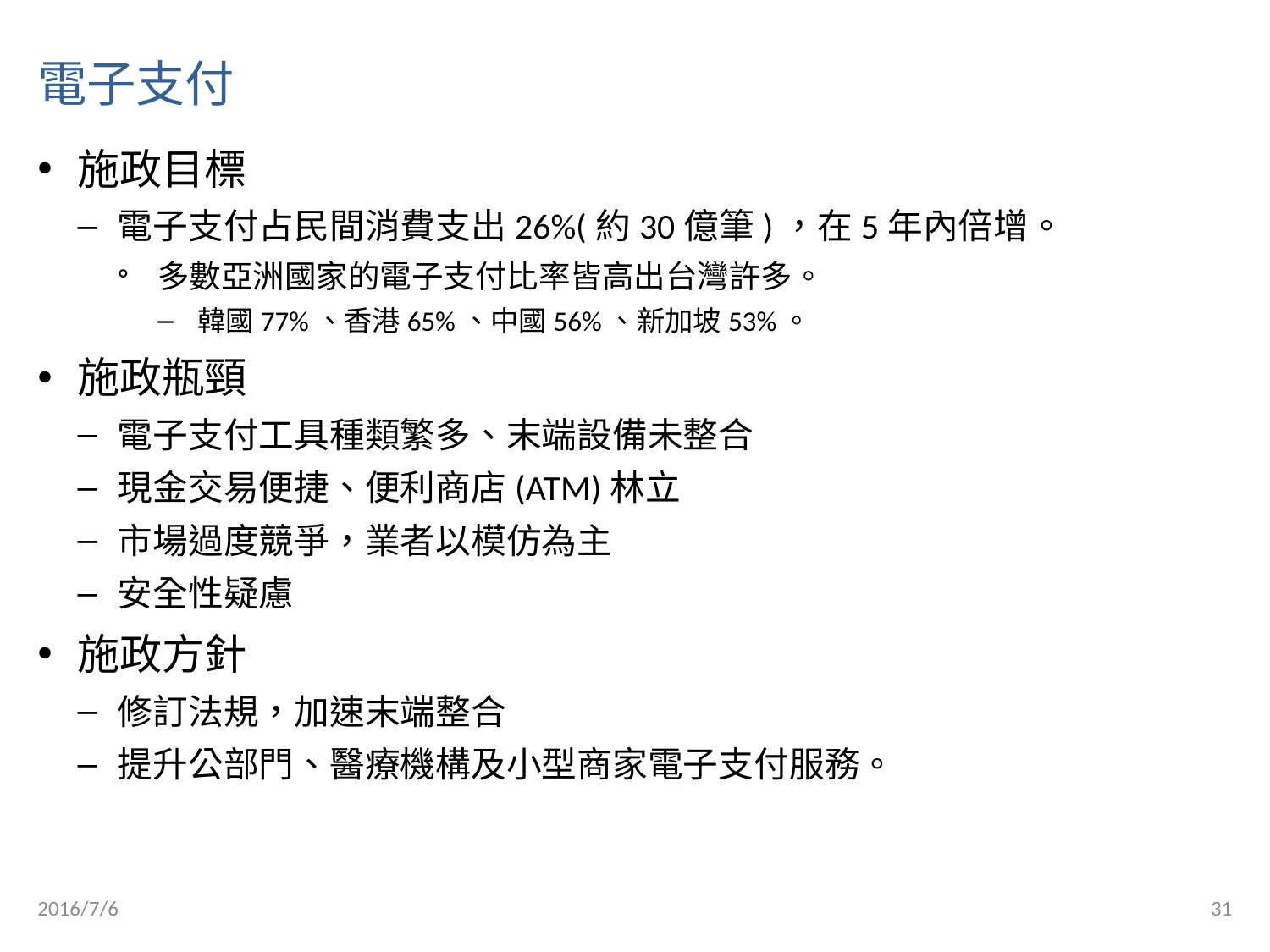

# 電子支付
施政目標
電子支付占民間消費支出26%(約30億筆)，在5年內倍增。
多數亞洲國家的電子支付比率皆高出台灣許多。
韓國77%、香港65%、中國56%、新加坡53%。
施政瓶頸
電子支付工具種類繁多、末端設備未整合
現金交易便捷、便利商店(ATM)林立
市場過度競爭，業者以模仿為主
安全性疑慮
施政方針
修訂法規，加速末端整合
提升公部門、醫療機構及小型商家電子支付服務。
2016/7/6
31